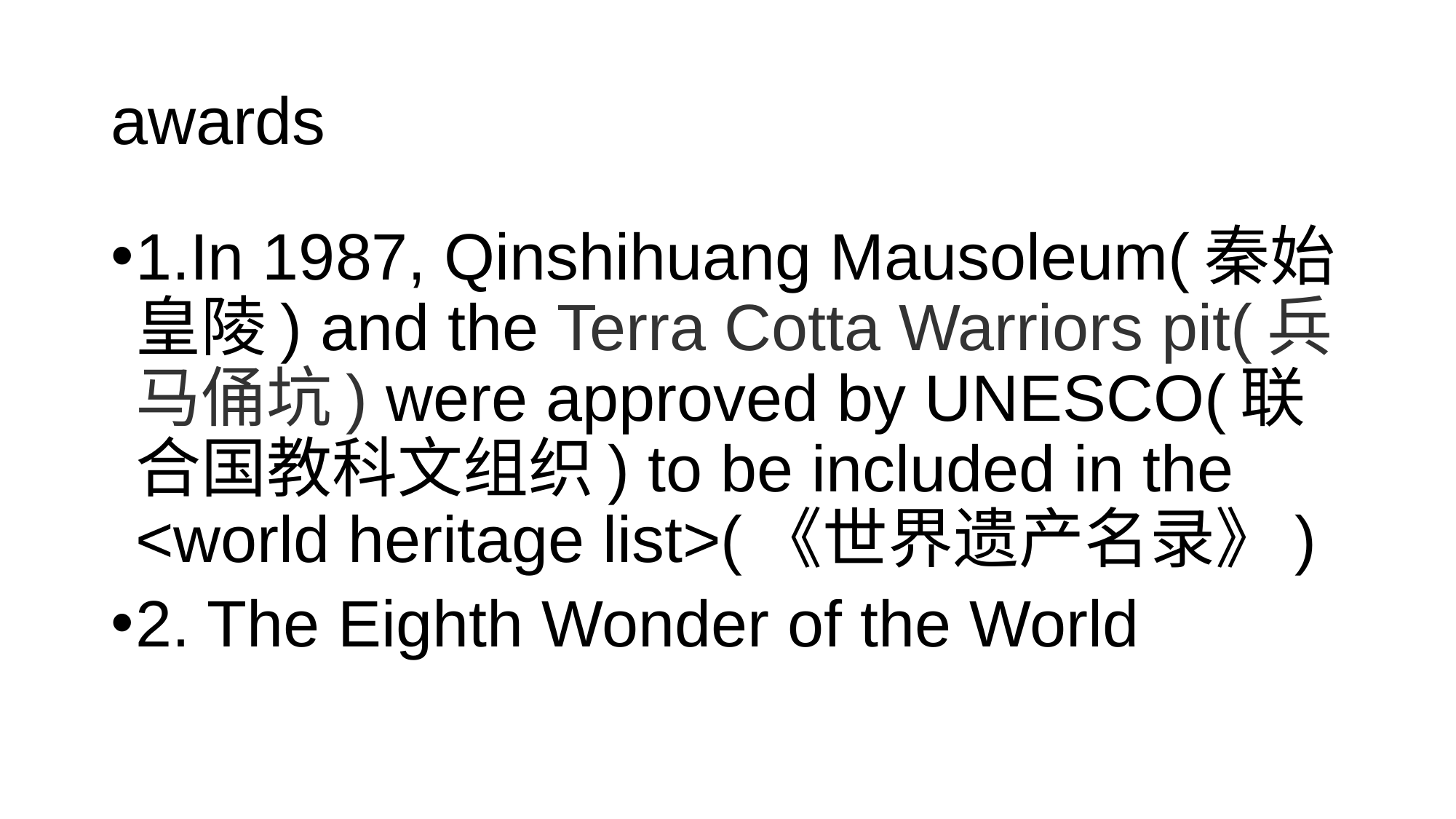

# awards
1.In 1987, Qinshihuang Mausoleum(秦始皇陵) and the Terra Cotta Warriors pit(兵马俑坑) were approved by UNESCO(联合国教科文组织) to be included in the <world heritage list>(《世界遗产名录》)
2. The Eighth Wonder of the World